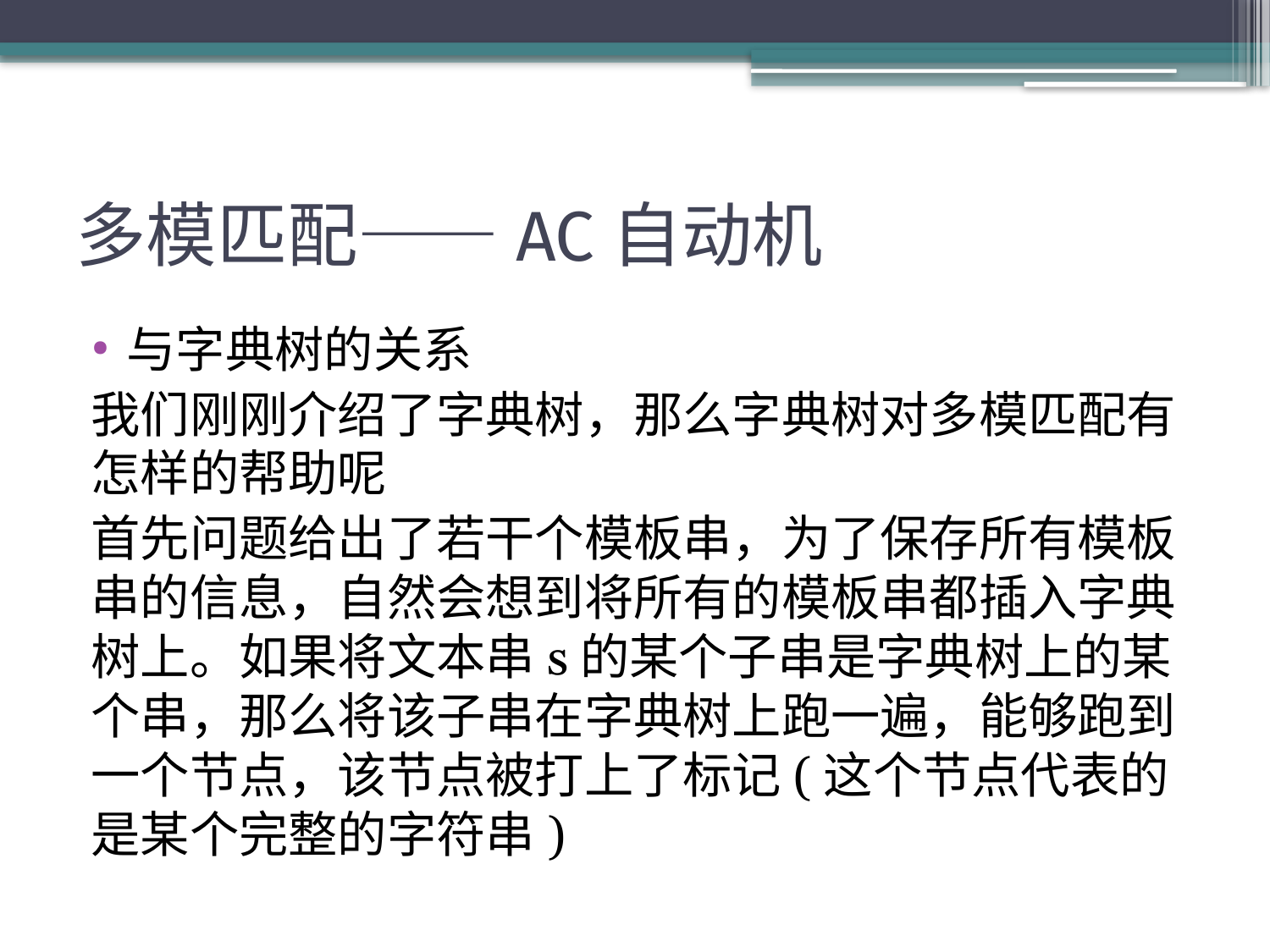

# 多模匹配——AC自动机
与字典树的关系
我们刚刚介绍了字典树，那么字典树对多模匹配有怎样的帮助呢
首先问题给出了若干个模板串，为了保存所有模板串的信息，自然会想到将所有的模板串都插入字典树上。如果将文本串s的某个子串是字典树上的某个串，那么将该子串在字典树上跑一遍，能够跑到一个节点，该节点被打上了标记(这个节点代表的是某个完整的字符串)